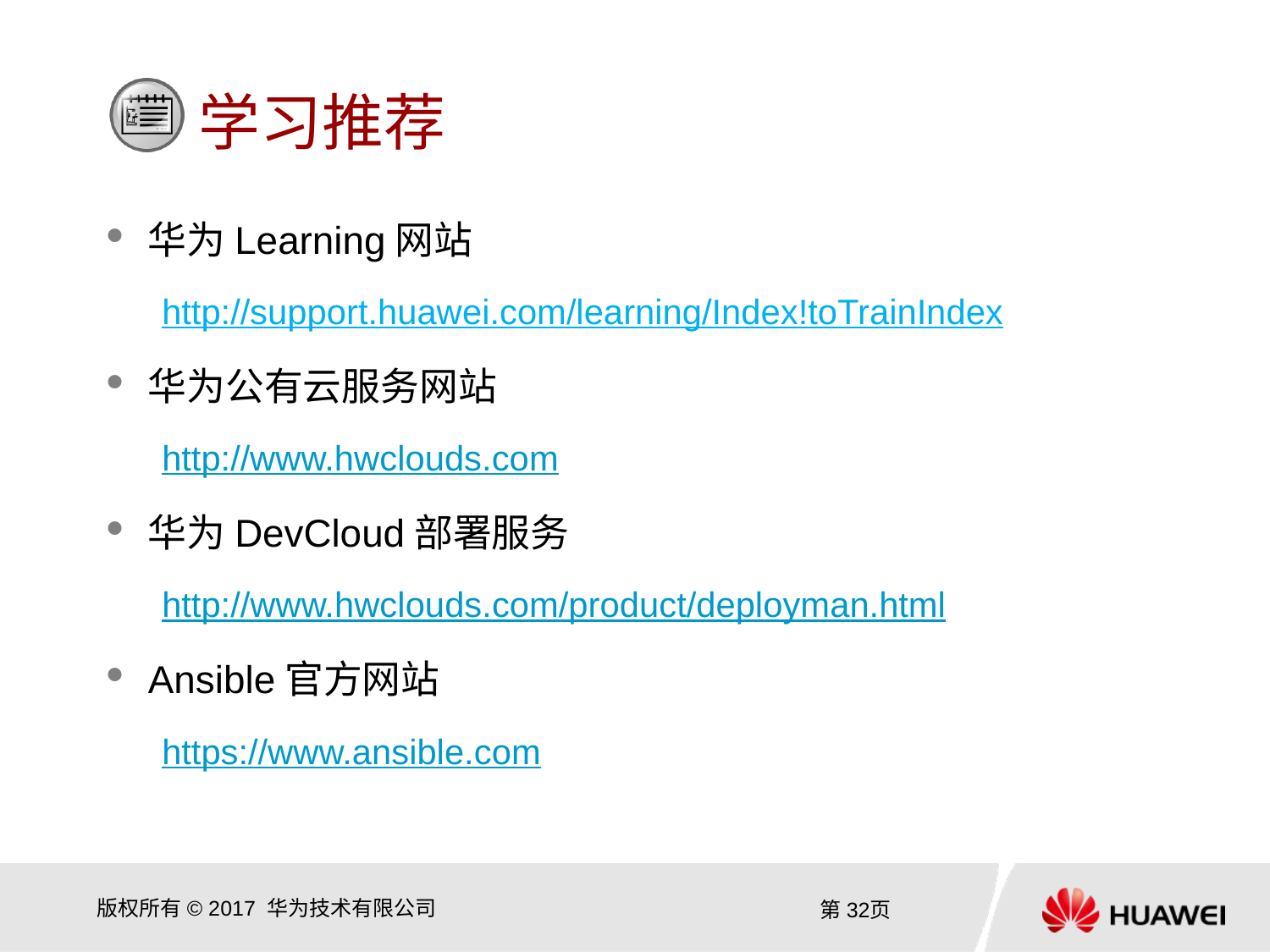

华为Learning网站
http://support.huawei.com/learning/Index!toTrainIndex
华为公有云服务网站
http://www.hwclouds.com
华为DevCloud部署服务
http://www.hwclouds.com/product/deployman.html
Ansible官方网站
https://www.ansible.com